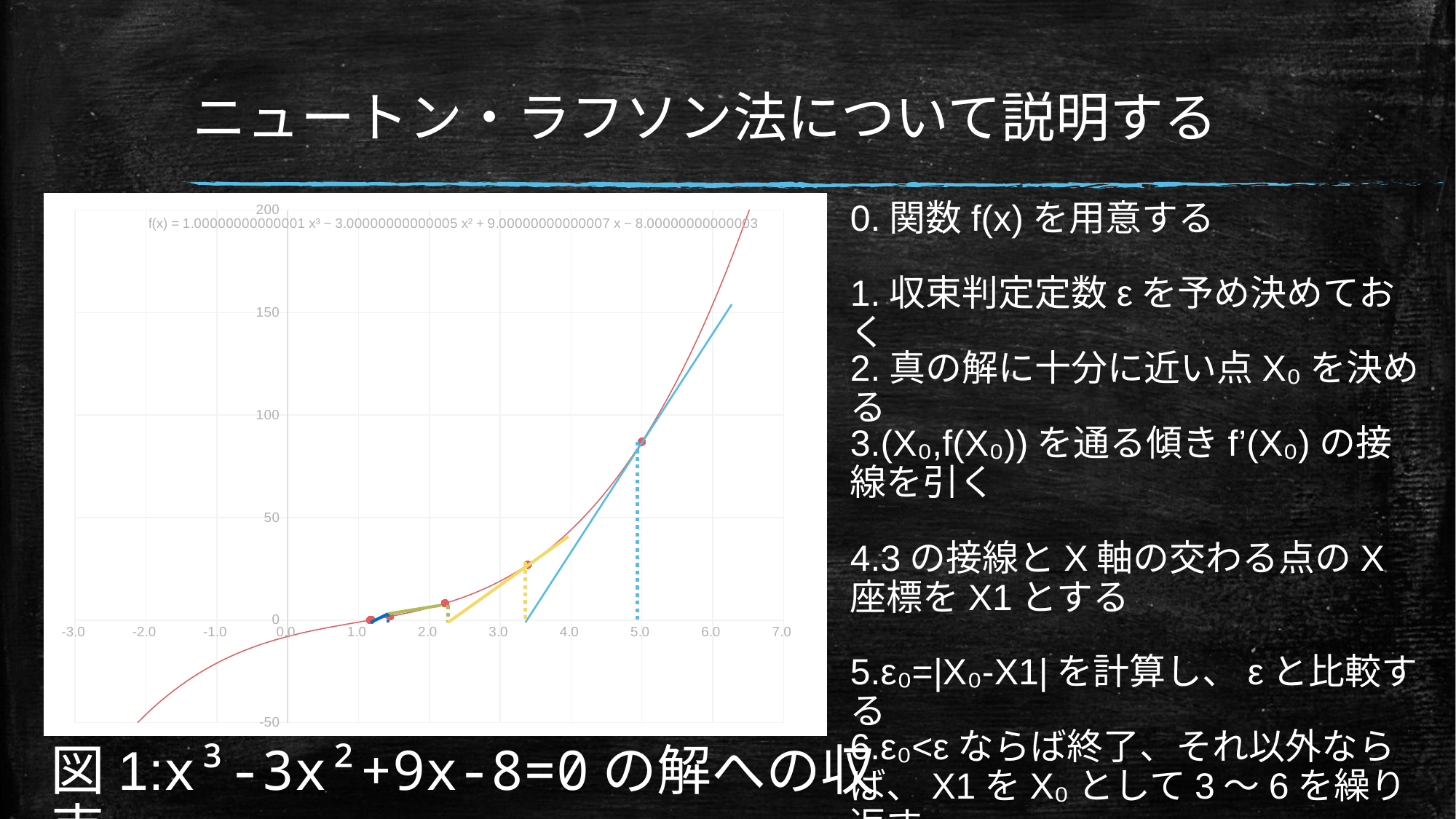

# ニュートン・ラフソン法について説明する

### Chart

| Category |  |
|---|---|
0.関数f(x)を用意する
1.収束判定定数εを予め決めておく
2.真の解に十分に近い点X₀を決める
3.(X₀,f(X₀))を通る傾きf’(X₀)の接線を引く
4.3の接線とX軸の交わる点のX座標をX1とする
5.ε₀=|X₀-X1|を計算し、εと比較する
6.ε₀<εならば終了、それ以外ならば、X1をX₀として3～6を繰り返す
図1:x³-3x²+9x-8=0の解への収束